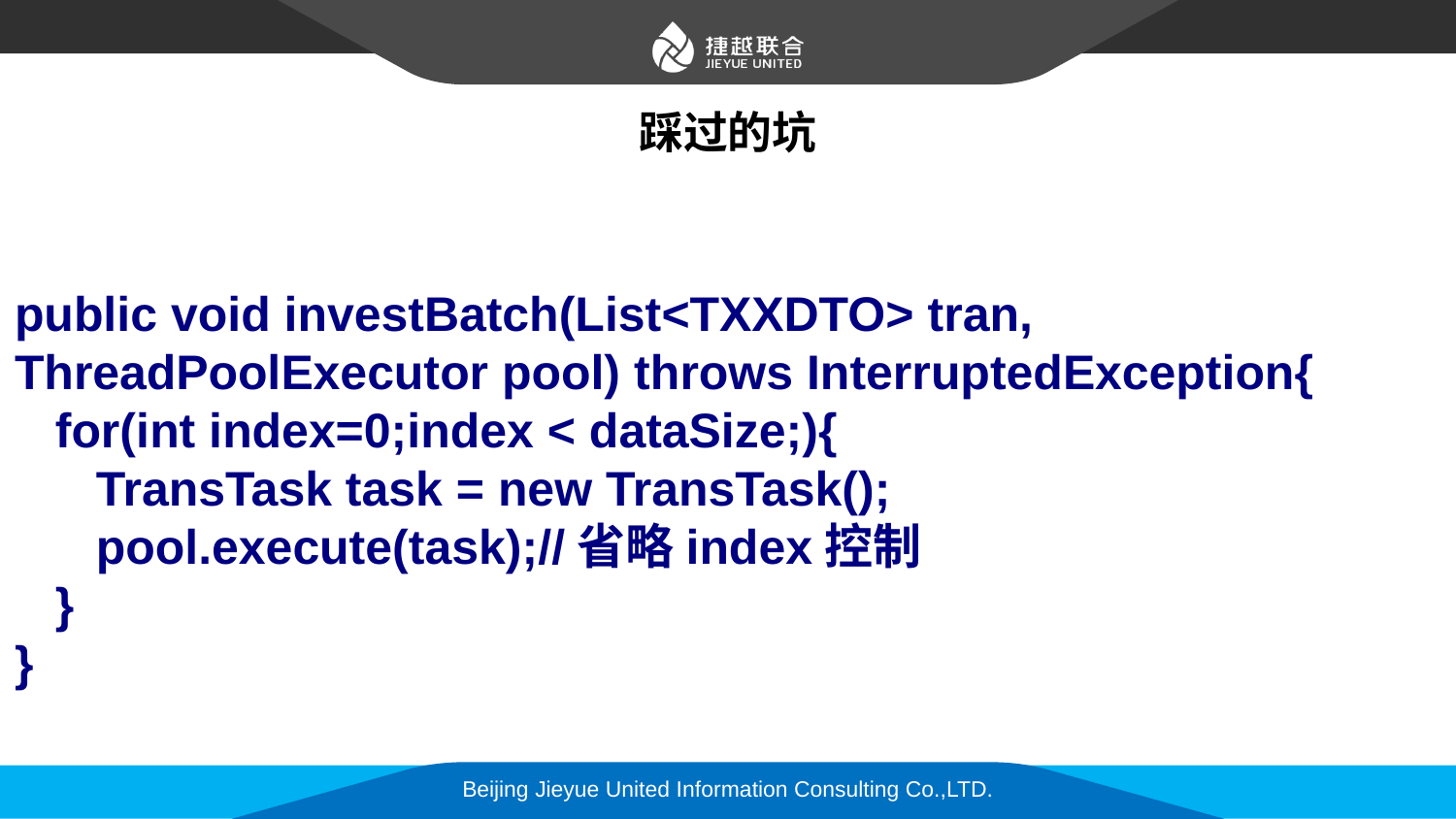

# 踩过的坑
public void investBatch(List<TXXDTO> tran, ThreadPoolExecutor pool) throws InterruptedException{
   for(int index=0;index < dataSize;){
      TransTask task = new TransTask();
      pool.execute(task);//省略index控制
   }
}